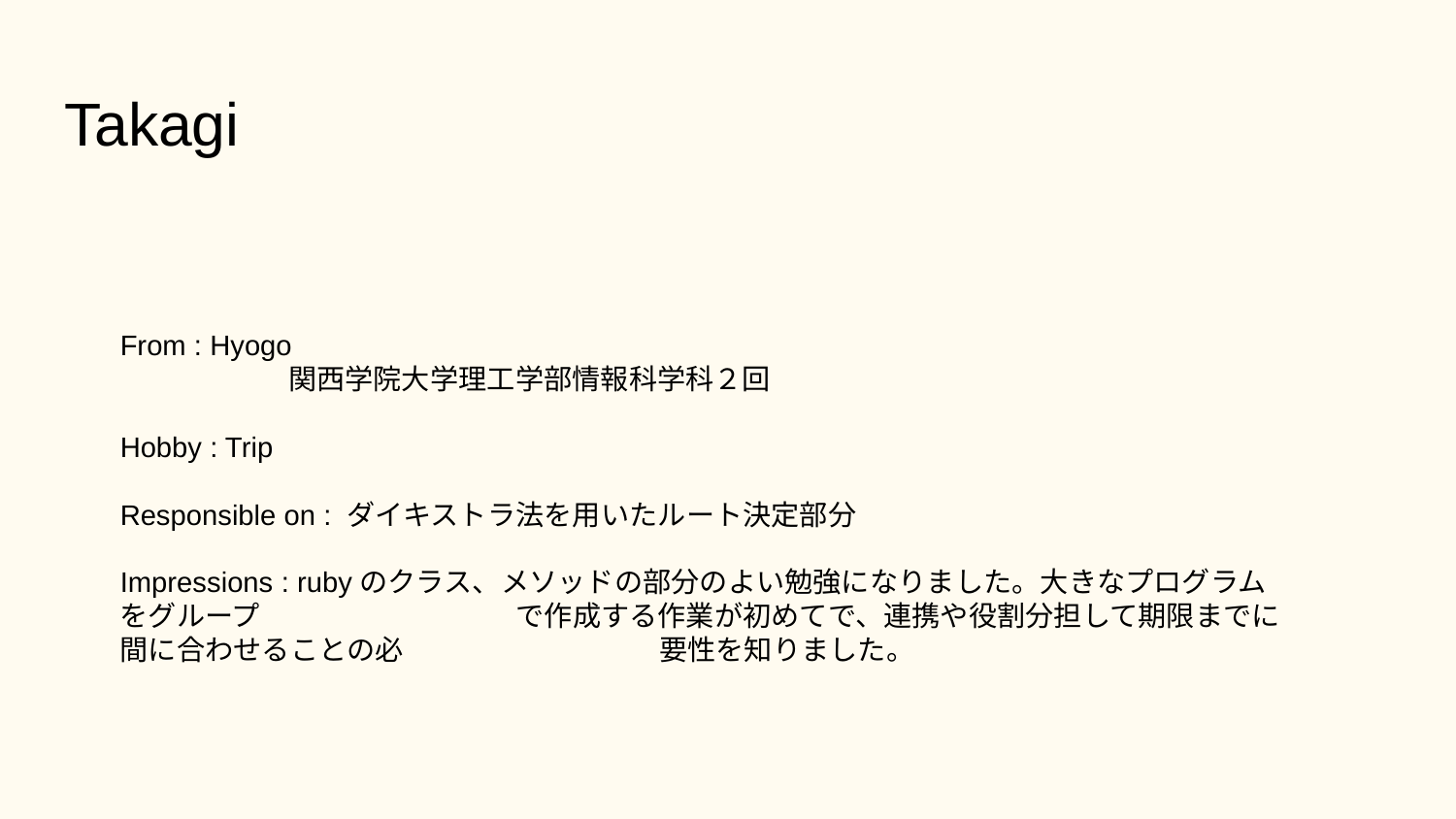

# Takagi

From : Hyogo
	  関西学院大学理工学部情報科学科２回

Hobby : Trip

Responsible on : ダイキストラ法を用いたルート決定部分

Impressions : rubyのクラス、メソッドの部分のよい勉強になりました。大きなプログラムをグループ　　　　　　　　　で作成する作業が初めてで、連携や役割分担して期限までに間に合わせることの必　　　　　　　　　要性を知りました。